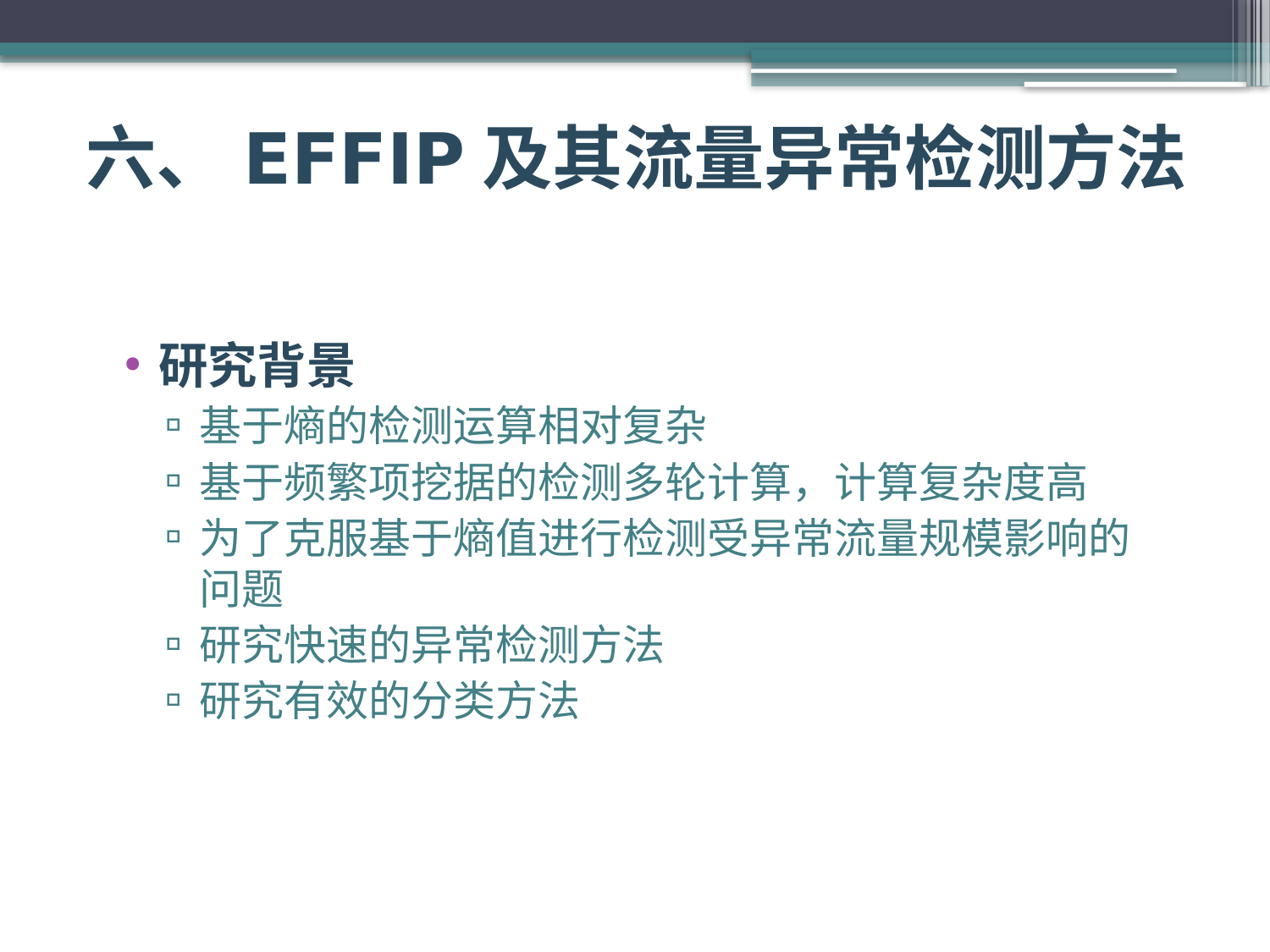

六、EFFIP及其流量异常检测方法
研究背景
基于熵的检测运算相对复杂
基于频繁项挖据的检测多轮计算，计算复杂度高
为了克服基于熵值进行检测受异常流量规模影响的问题
研究快速的异常检测方法
研究有效的分类方法